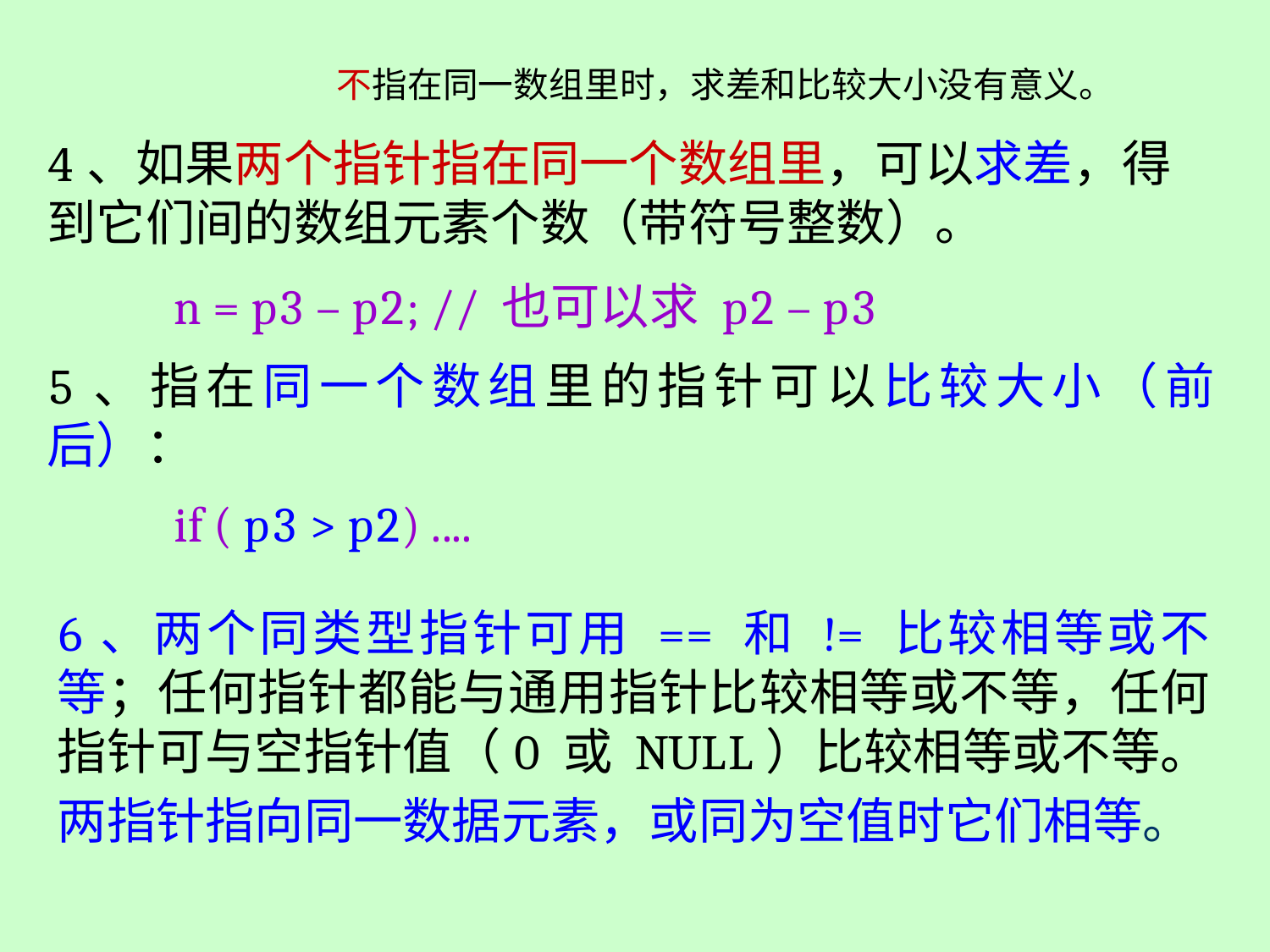

不指在同一数组里时，求差和比较大小没有意义。
4、如果两个指针指在同一个数组里，可以求差，得到它们间的数组元素个数（带符号整数）。
	n = p3 – p2; // 也可以求 p2 – p3
5、指在同一个数组里的指针可以比较大小（前后）：
	if ( p3 > p2) ....
6、两个同类型指针可用 == 和 != 比较相等或不等；任何指针都能与通用指针比较相等或不等，任何指针可与空指针值（0 或 NULL）比较相等或不等。
两指针指向同一数据元素，或同为空值时它们相等。
46